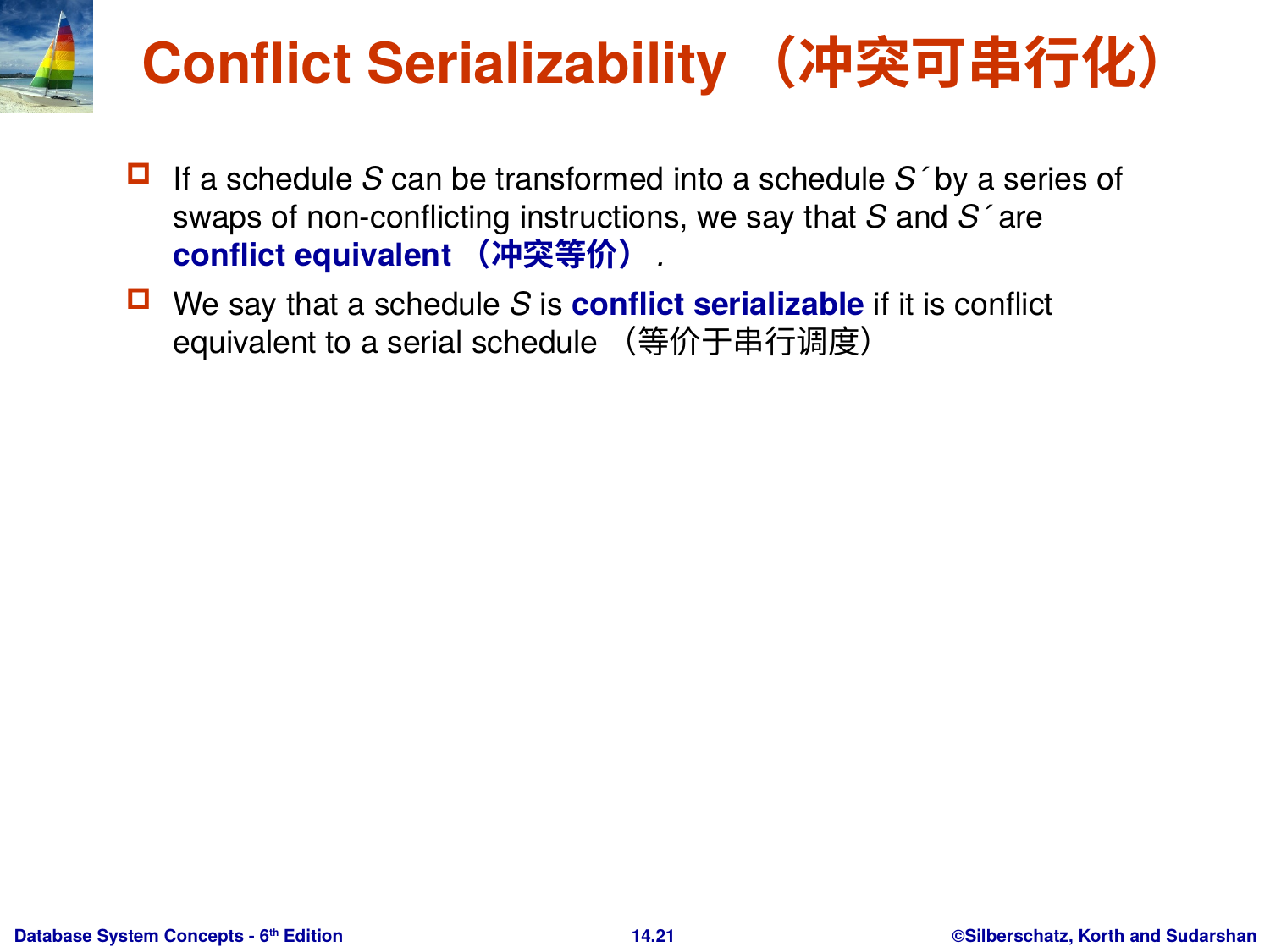

# Conflict Serializability（冲突可串行化）
If a schedule S can be transformed into a schedule S´ by a series of swaps of non-conflicting instructions, we say that S and S´ are conflict equivalent（冲突等价）.
We say that a schedule S is conflict serializable if it is conflict equivalent to a serial schedule（等价于串行调度）